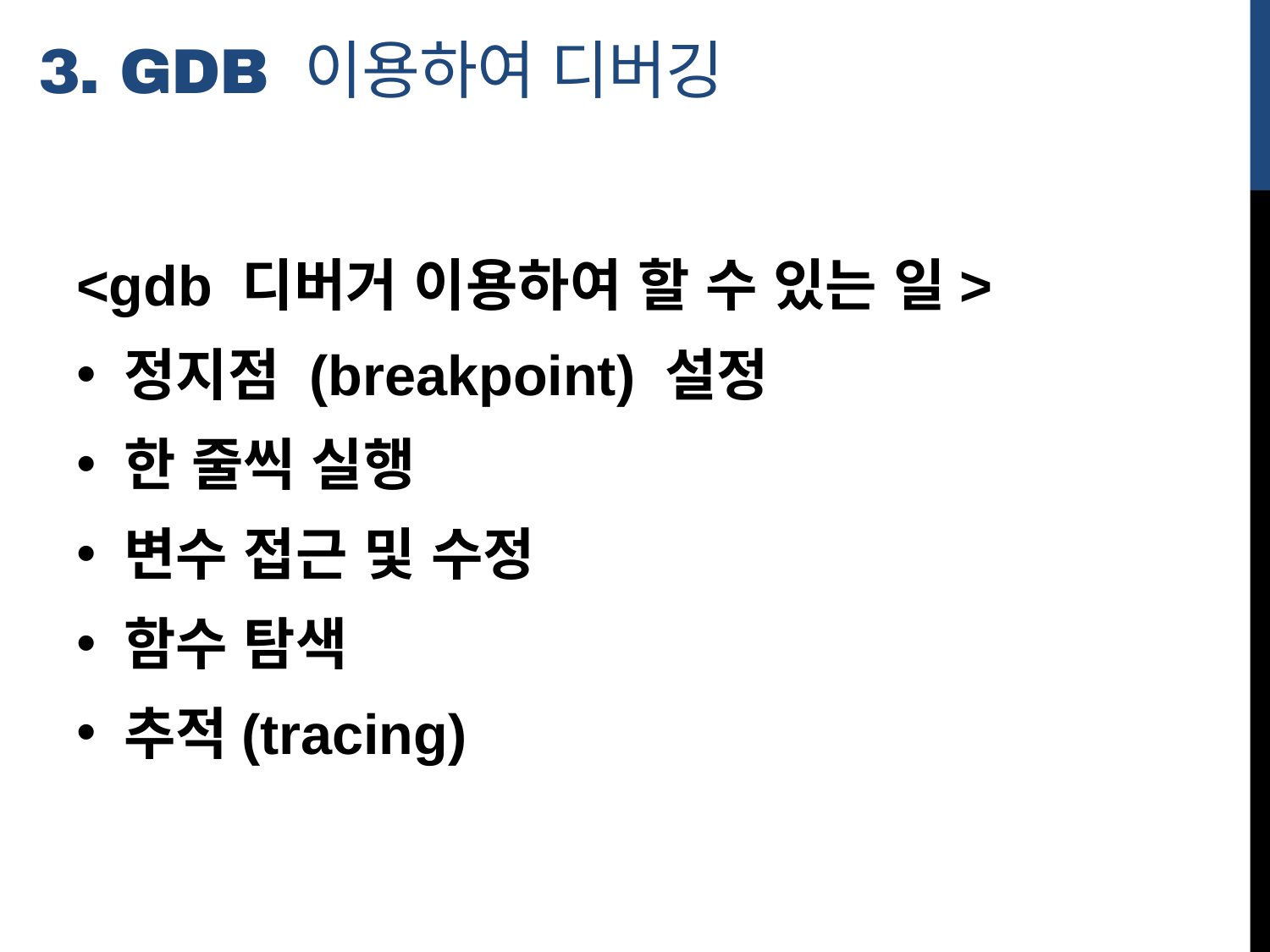

# 3. GDB 이용하여 디버깅
<gdb 디버거 이용하여 할 수 있는 일>
정지점 (breakpoint) 설정
한 줄씩 실행
변수 접근 및 수정
함수 탐색
추적(tracing)